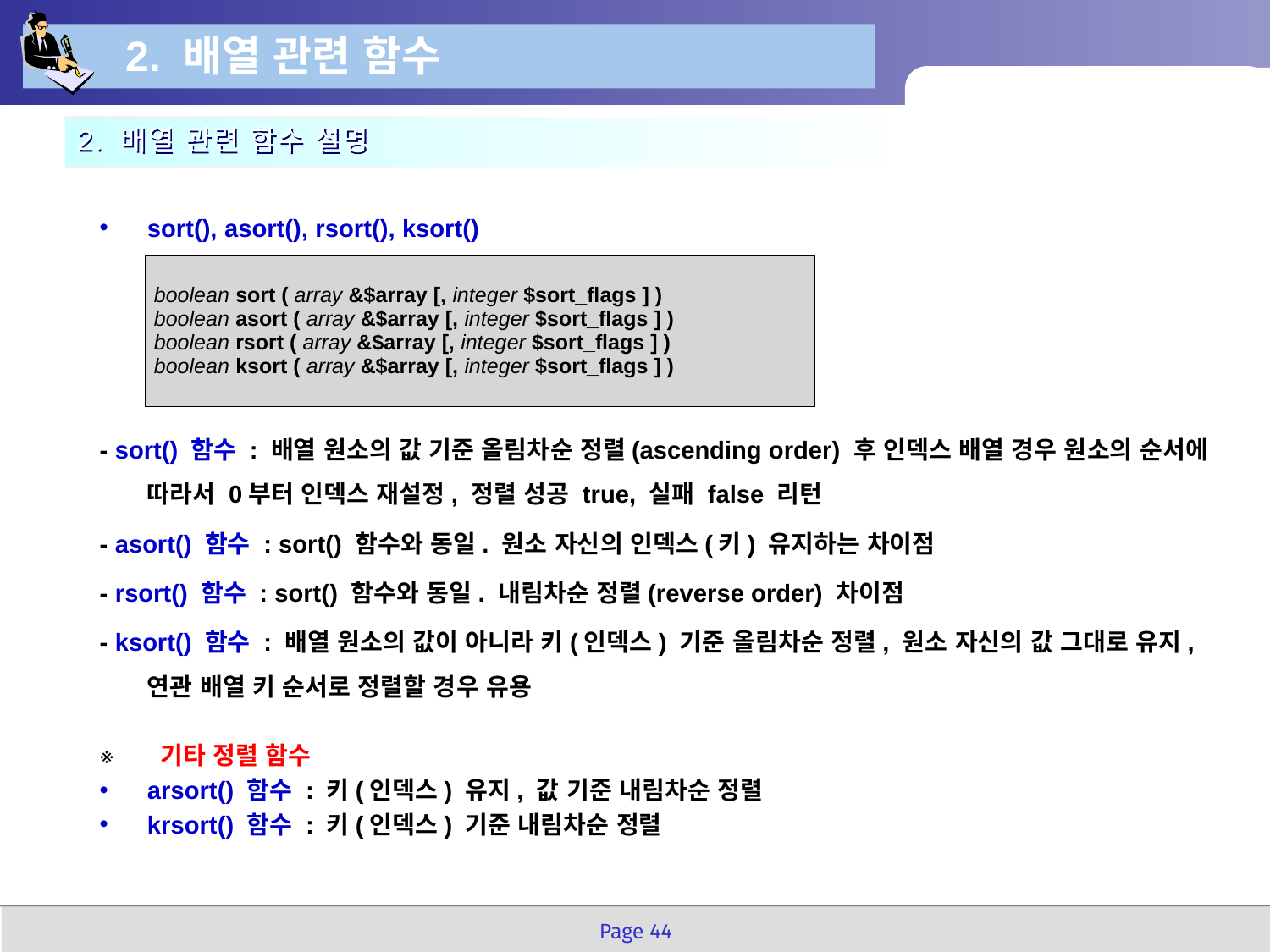

2. 배열 관련 함수
2. 배열 관련 함수 설명

sort(), asort(), rsort(), ksort()

- sort() 함수 : 배열 원소의 값 기준 올림차순 정렬(ascending order) 후 인덱스 배열 경우 원소의 순서에 따라서 0부터 인덱스 재설정, 정렬 성공 true, 실패 false 리턴
- asort() 함수 : sort() 함수와 동일. 원소 자신의 인덱스(키) 유지하는 차이점
- rsort() 함수 : sort() 함수와 동일. 내림차순 정렬(reverse order) 차이점
- ksort() 함수 : 배열 원소의 값이 아니라 키(인덱스) 기준 올림차순 정렬, 원소 자신의 값 그대로 유지, 연관 배열 키 순서로 정렬할 경우 유용

 기타 정렬 함수
arsort() 함수 : 키(인덱스) 유지, 값 기준 내림차순 정렬
krsort() 함수 : 키(인덱스) 기준 내림차순 정렬
| boolean sort ( array &$array [, integer $sort\_flags ] ) boolean asort ( array &$array [, integer $sort\_flags ] ) boolean rsort ( array &$array [, integer $sort\_flags ] ) boolean ksort ( array &$array [, integer $sort\_flags ] ) |
| --- |
Page 44